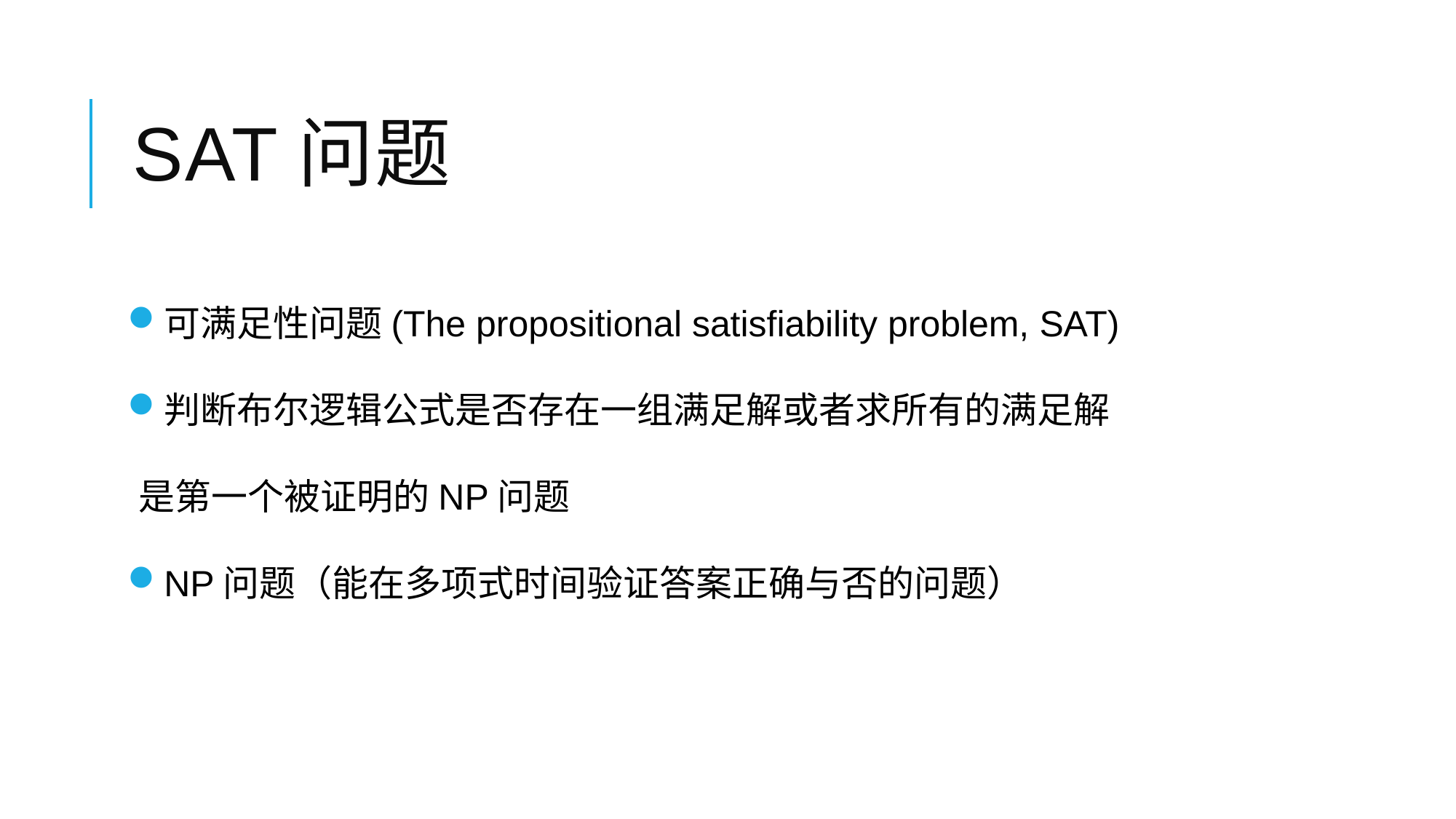

# SAT问题
可满足性问题(The propositional satisfiability problem, SAT)
判断布尔逻辑公式是否存在一组满足解或者求所有的满足解
是第一个被证明的NP问题
NP问题（能在多项式时间验证答案正确与否的问题）